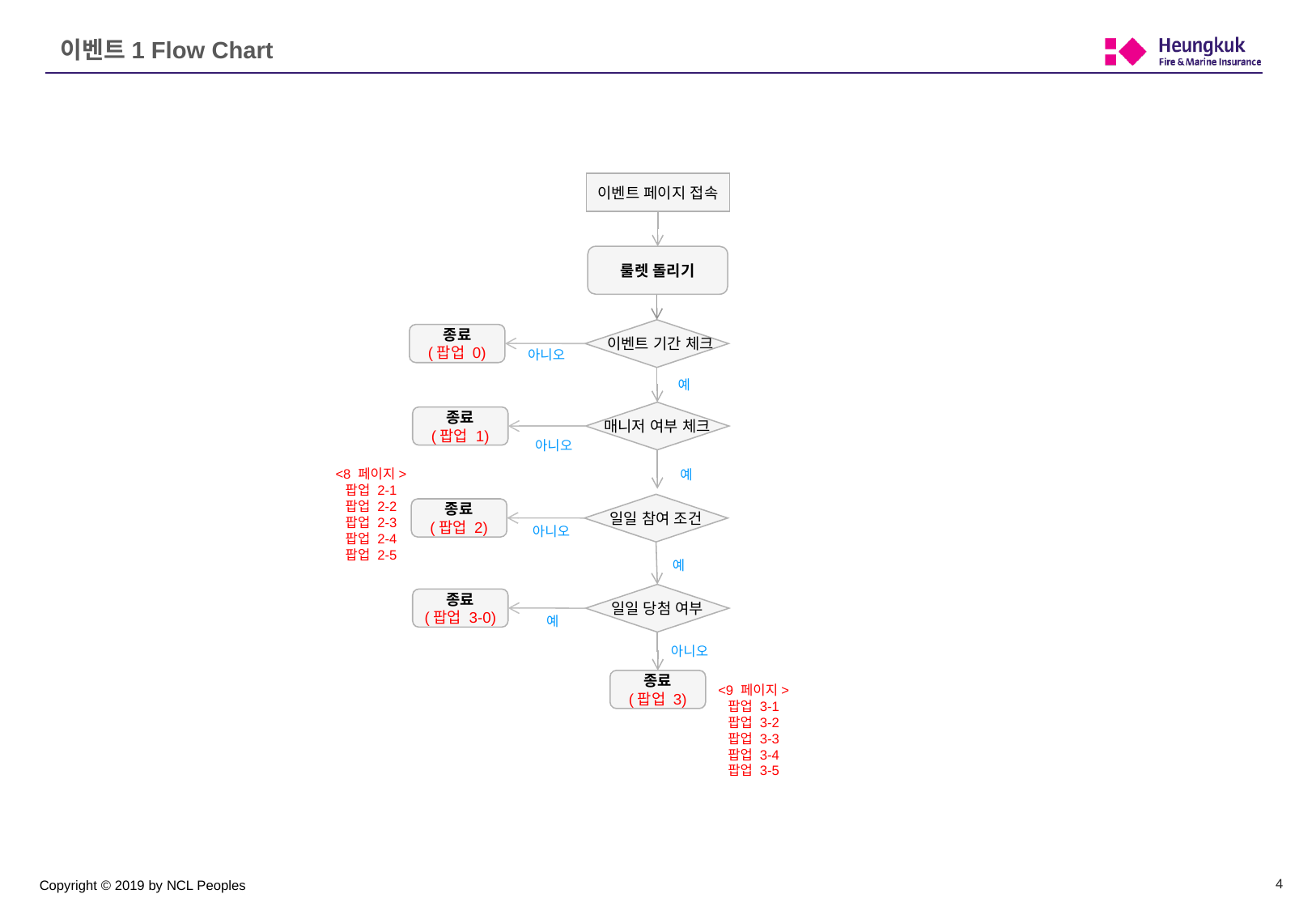

# 이벤트1 Flow Chart
이벤트 페이지 접속
룰렛 돌리기
 이벤트 기간 체크
종료
(팝업 0)
아니오
예
매니저 여부 체크
종료
(팝업 1)
아니오
<8 페이지>
팝업 2-1
팝업 2-2
팝업 2-3
팝업 2-4
팝업 2-5
예
일일 참여 조건
종료
(팝업 2)
아니오
예
일일 당첨 여부
종료
(팝업 3-0)
예
아니오
종료
(팝업 3)
<9 페이지>
팝업 3-1
팝업 3-2
팝업 3-3
팝업 3-4
팝업 3-5